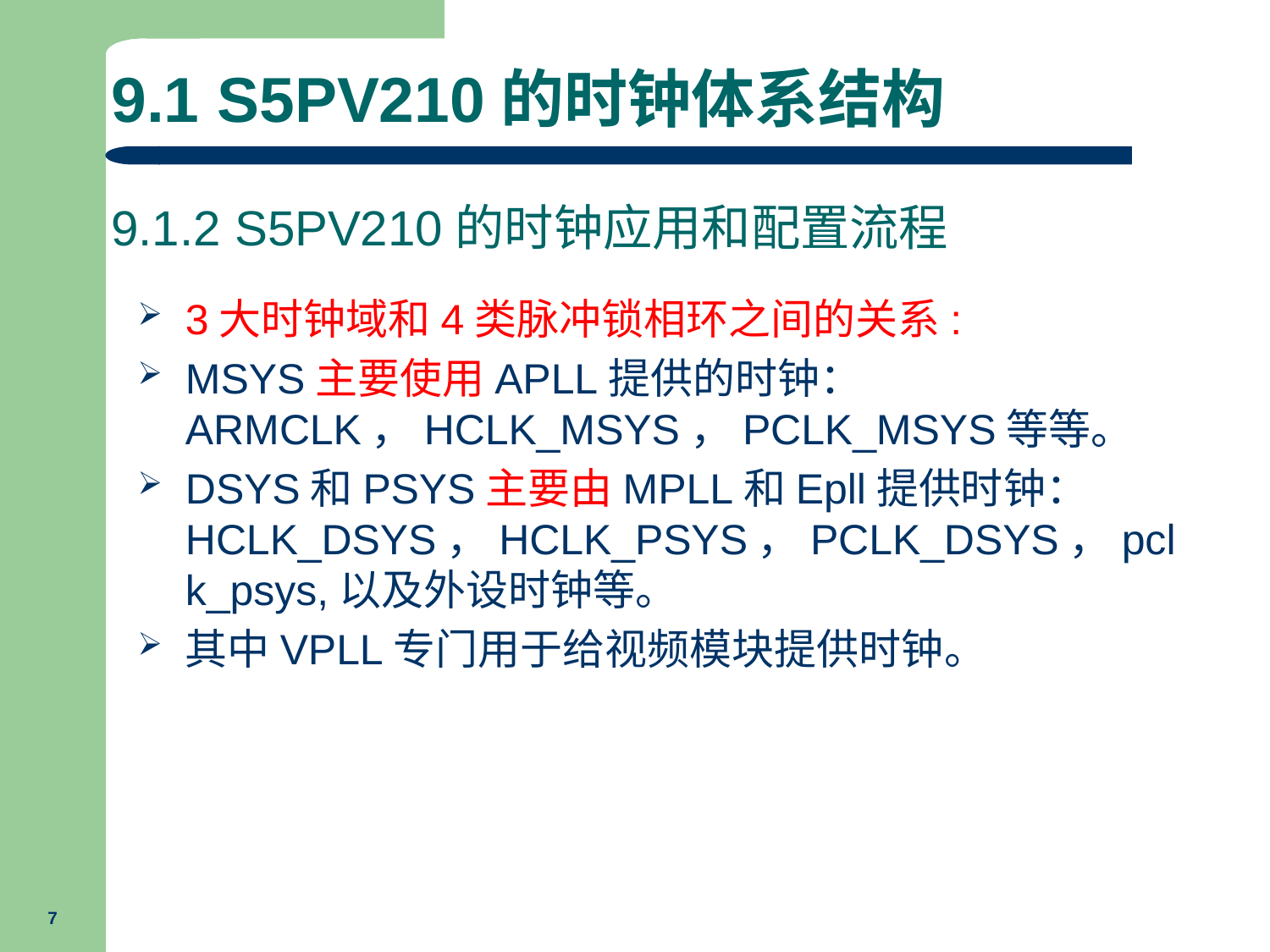

# 9.1 S5PV210的时钟体系结构
9.1.2 S5PV210的时钟应用和配置流程
3大时钟域和4类脉冲锁相环之间的关系:
MSYS主要使用APLL提供的时钟：ARMCLK，HCLK_MSYS，PCLK_MSYS等等。
DSYS和PSYS主要由MPLL和Epll提供时钟：HCLK_DSYS，HCLK_PSYS，PCLK_DSYS，pclk_psys,以及外设时钟等。
其中VPLL专门用于给视频模块提供时钟。
7